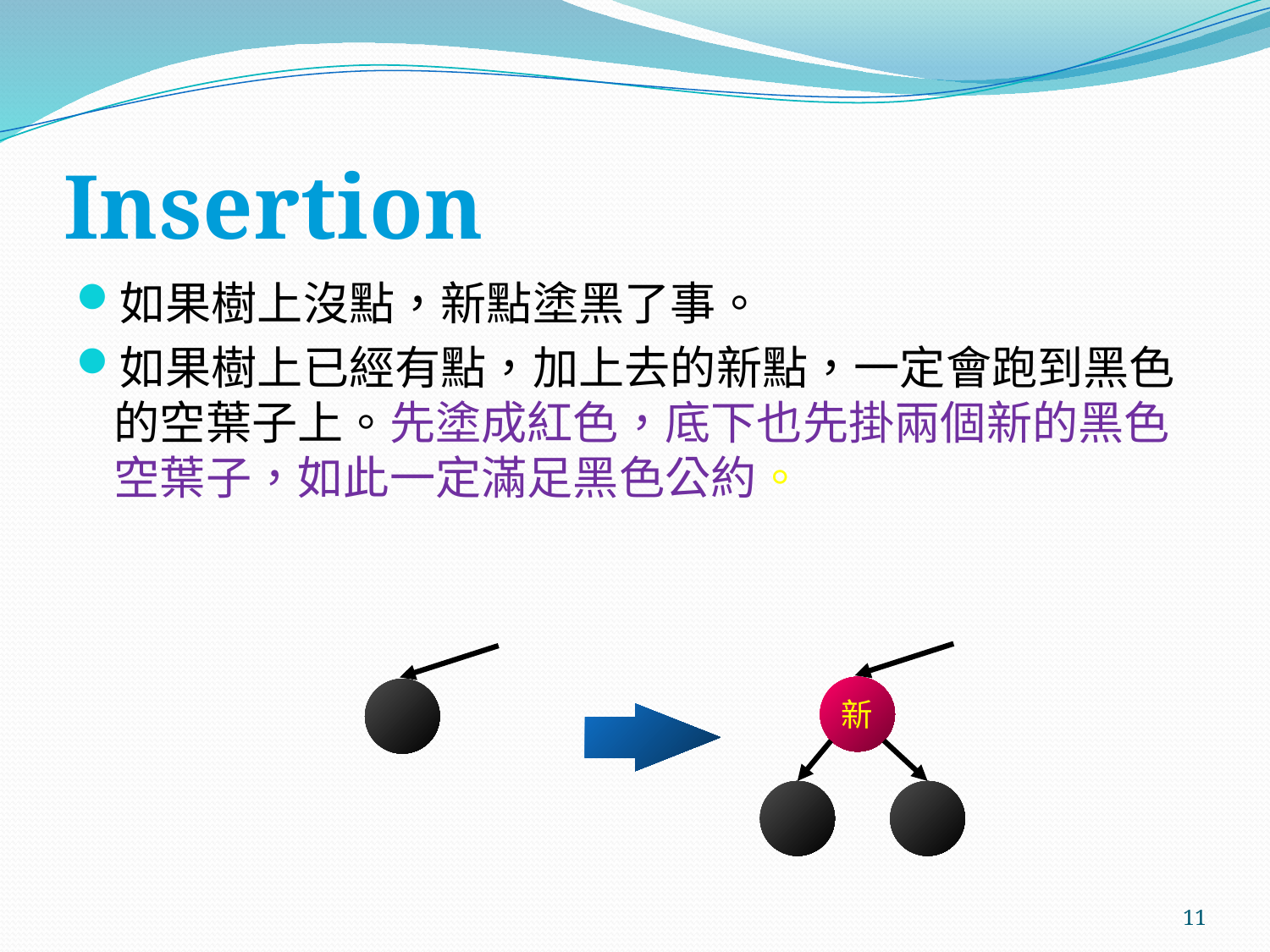

# Insertion
如果樹上沒點，新點塗黑了事。
如果樹上已經有點，加上去的新點，一定會跑到黑色的空葉子上。先塗成紅色，底下也先掛兩個新的黑色空葉子，如此一定滿足黑色公約。
新

11